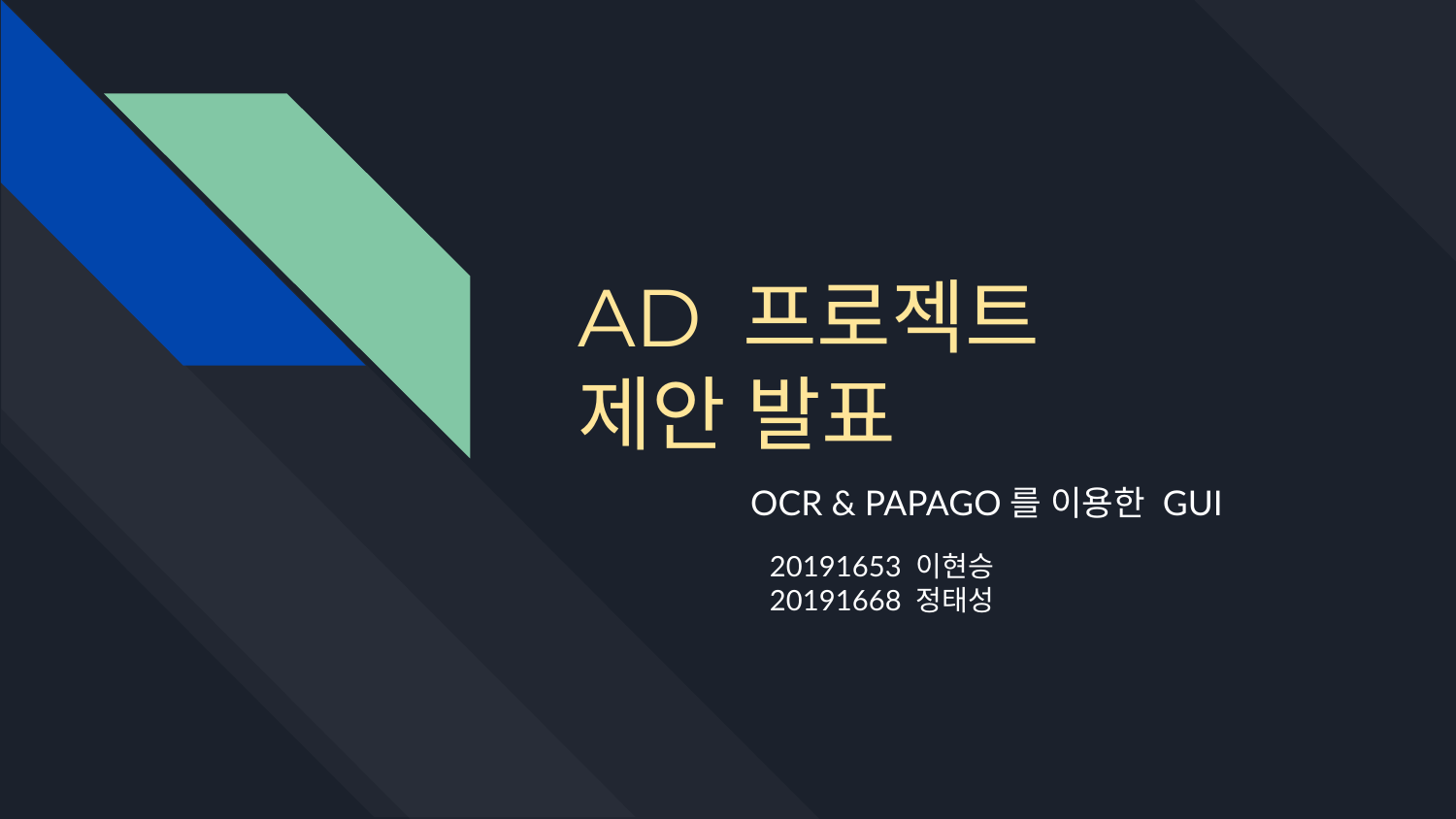

# AD 프로젝트
제안 발표
OCR & PAPAGO를 이용한 GUI
20191653 이현승
20191668 정태성